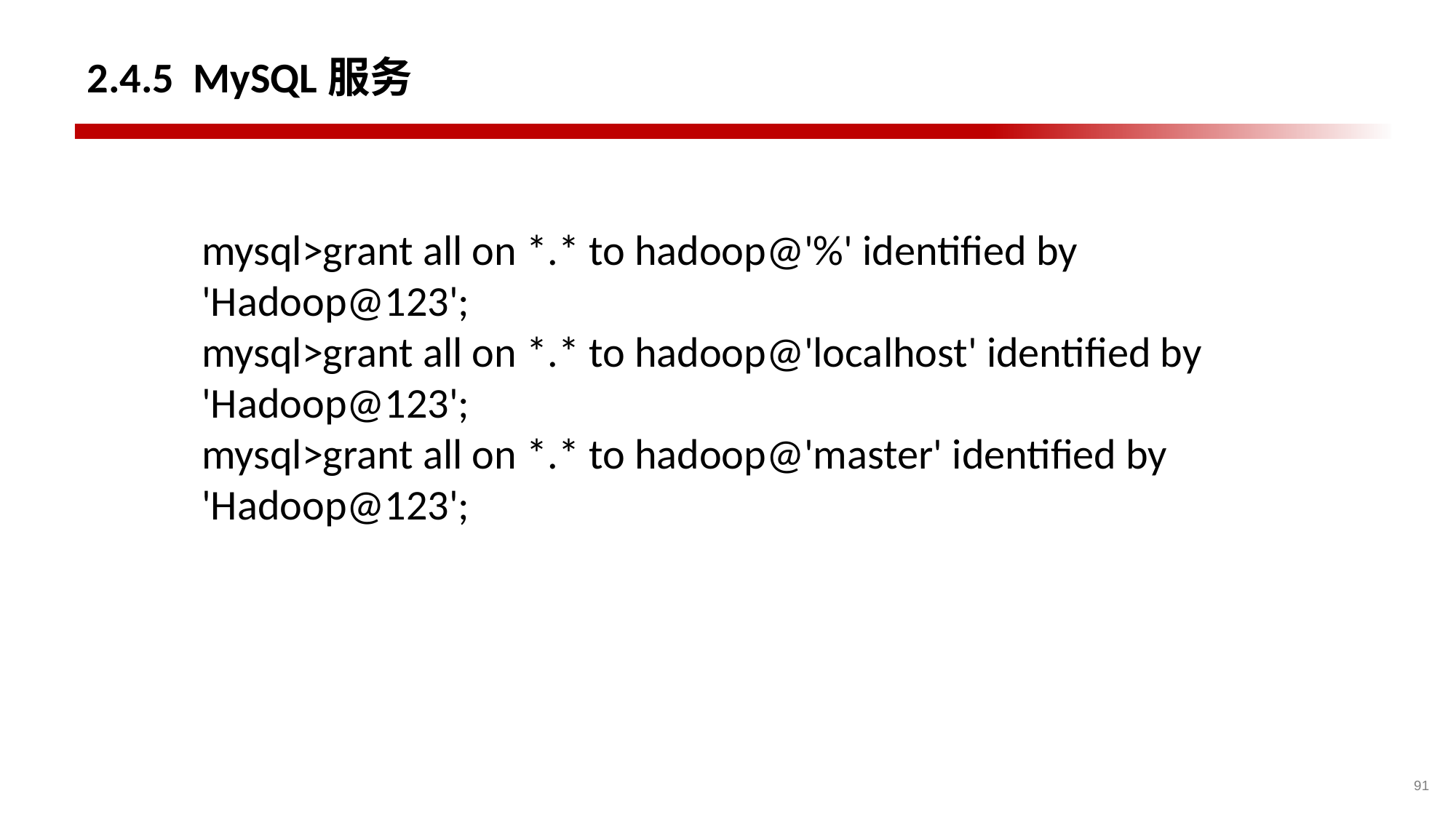

2.4.5  MySQL服务

mysql>grant all on *.* to hadoop@'%' identified by 'Hadoop@123';
mysql>grant all on *.* to hadoop@'localhost' identified by 'Hadoop@123';
mysql>grant all on *.* to hadoop@'master' identified by 'Hadoop@123';

91